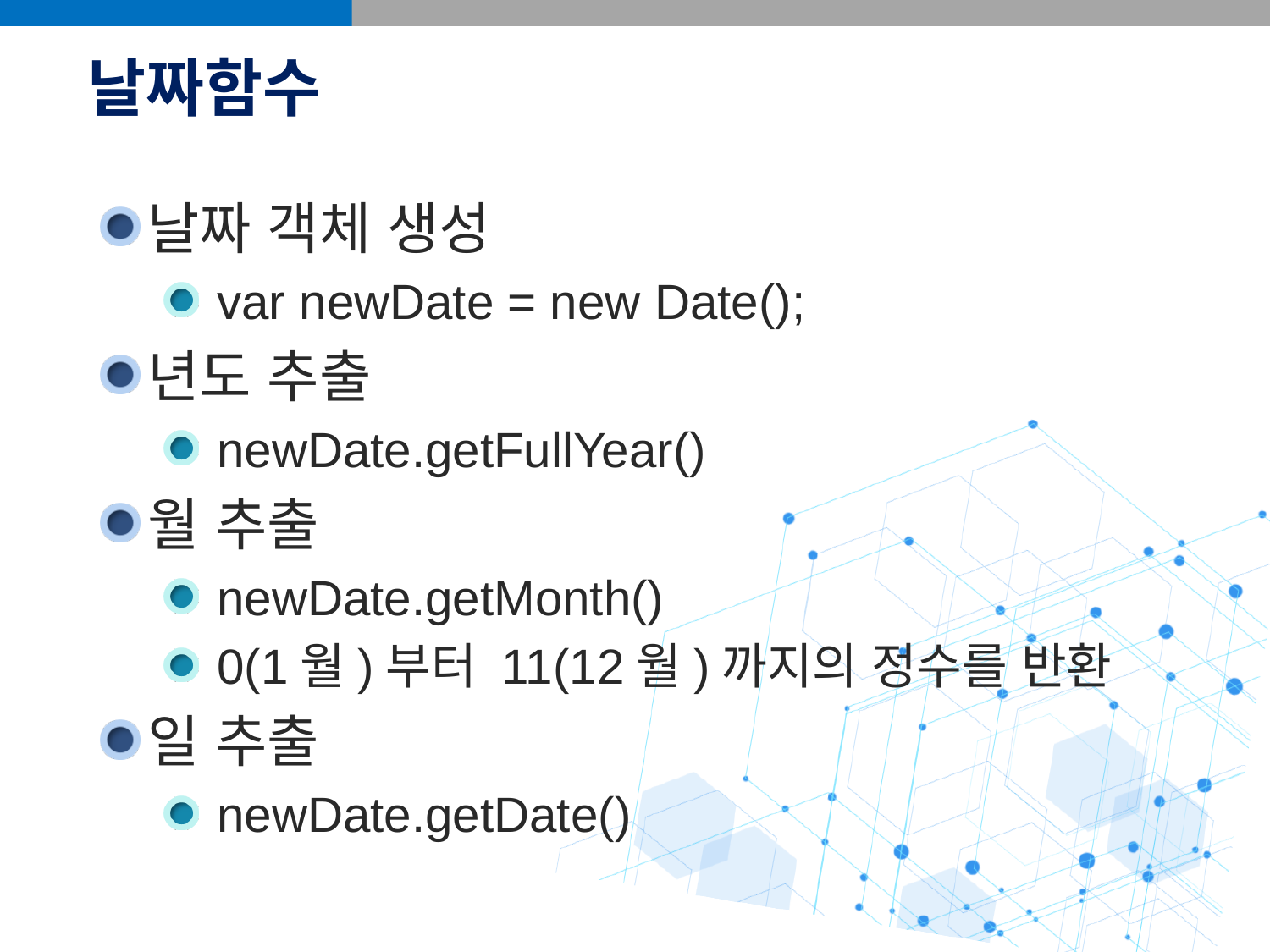

# 날짜함수
날짜 객체 생성
 var newDate = new Date();
년도 추출
 newDate.getFullYear()
월 추출
 newDate.getMonth()
 0(1월)부터 11(12월)까지의 정수를 반환
일 추출
 newDate.getDate()